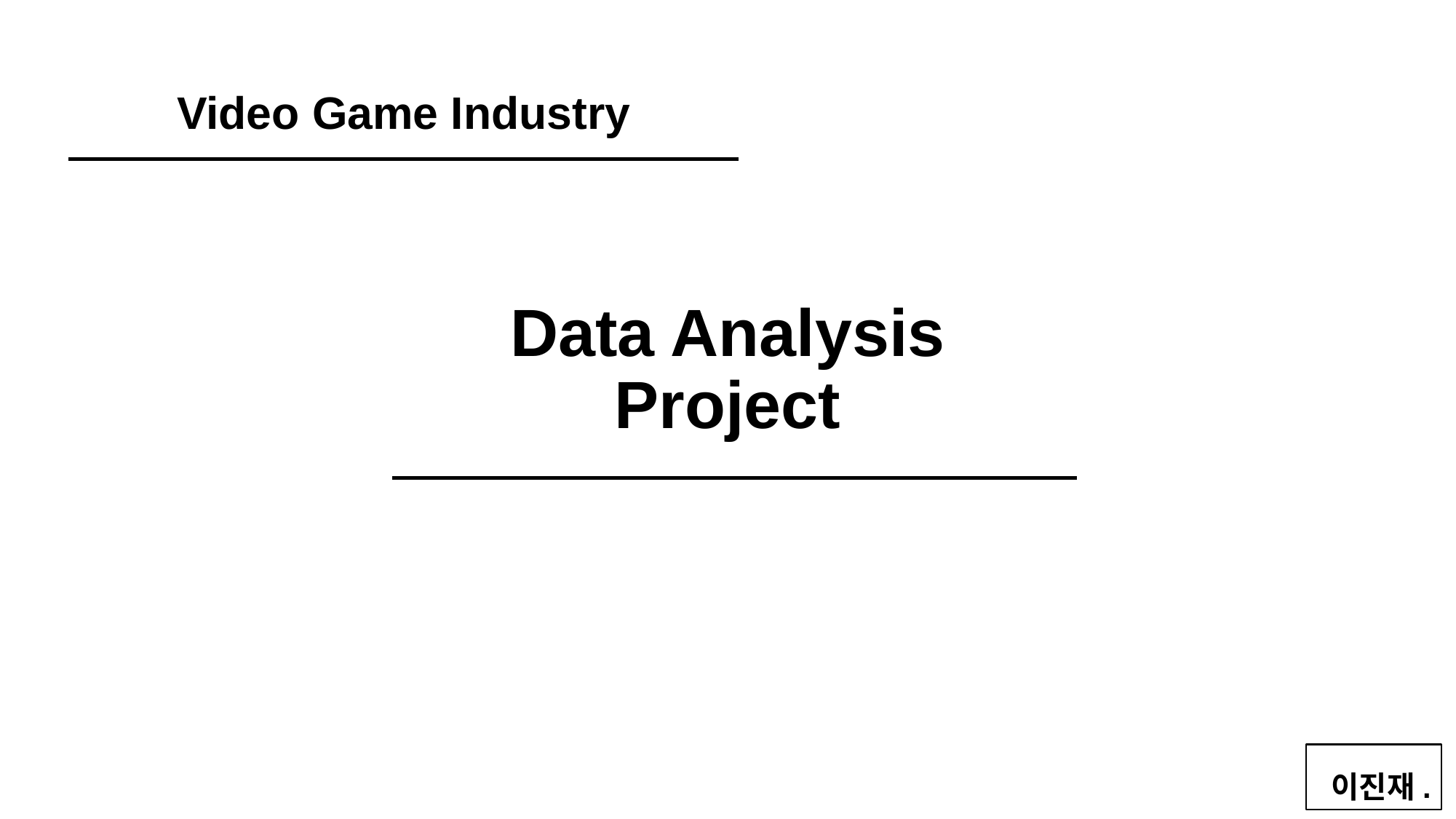

Video Game Industry
# Data Analysis Project
이진재.